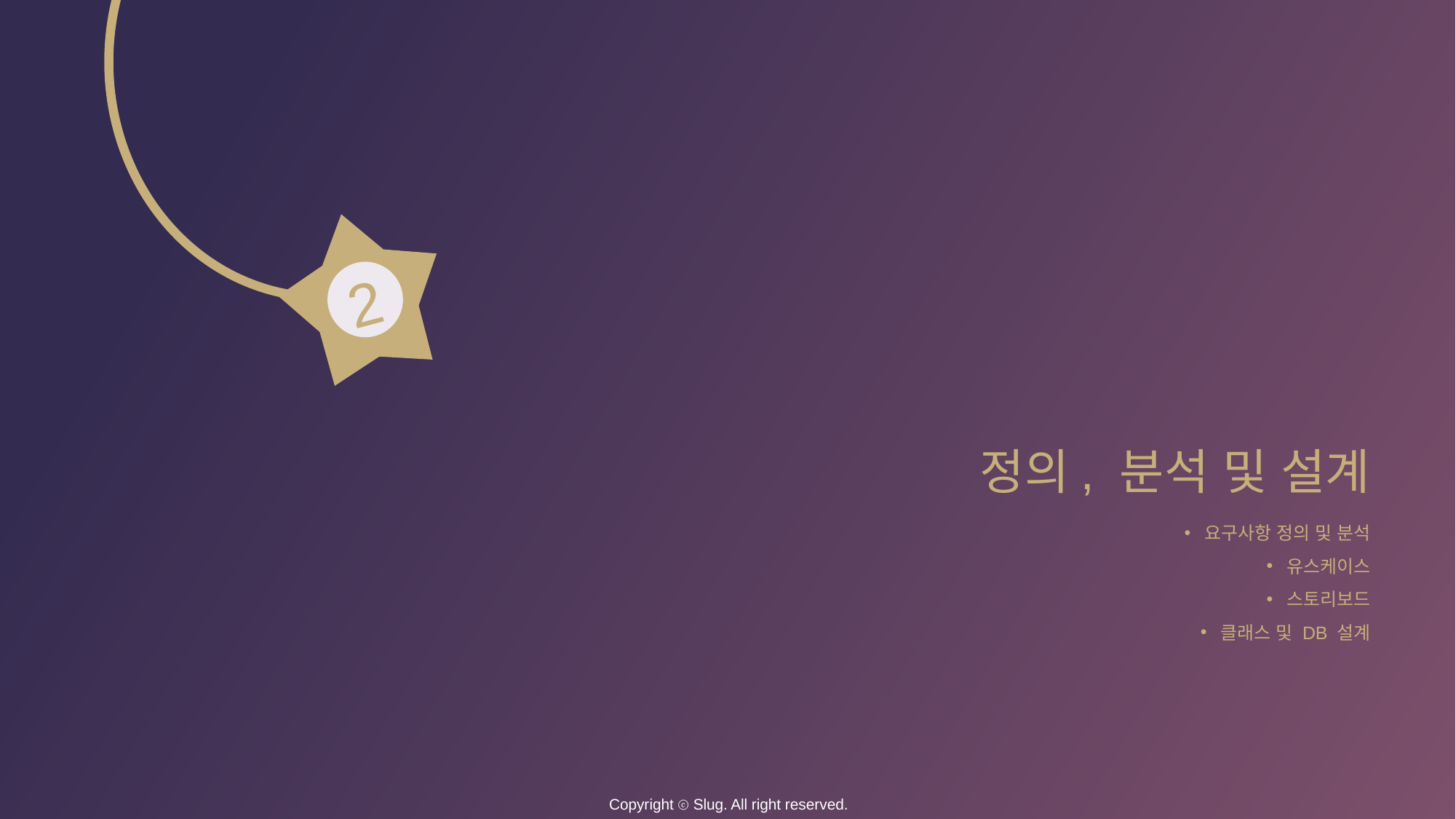

2
정의, 분석 및 설계
요구사항 정의 및 분석
유스케이스
스토리보드
클래스 및 DB 설계
Copyright ⓒ Slug. All right reserved.